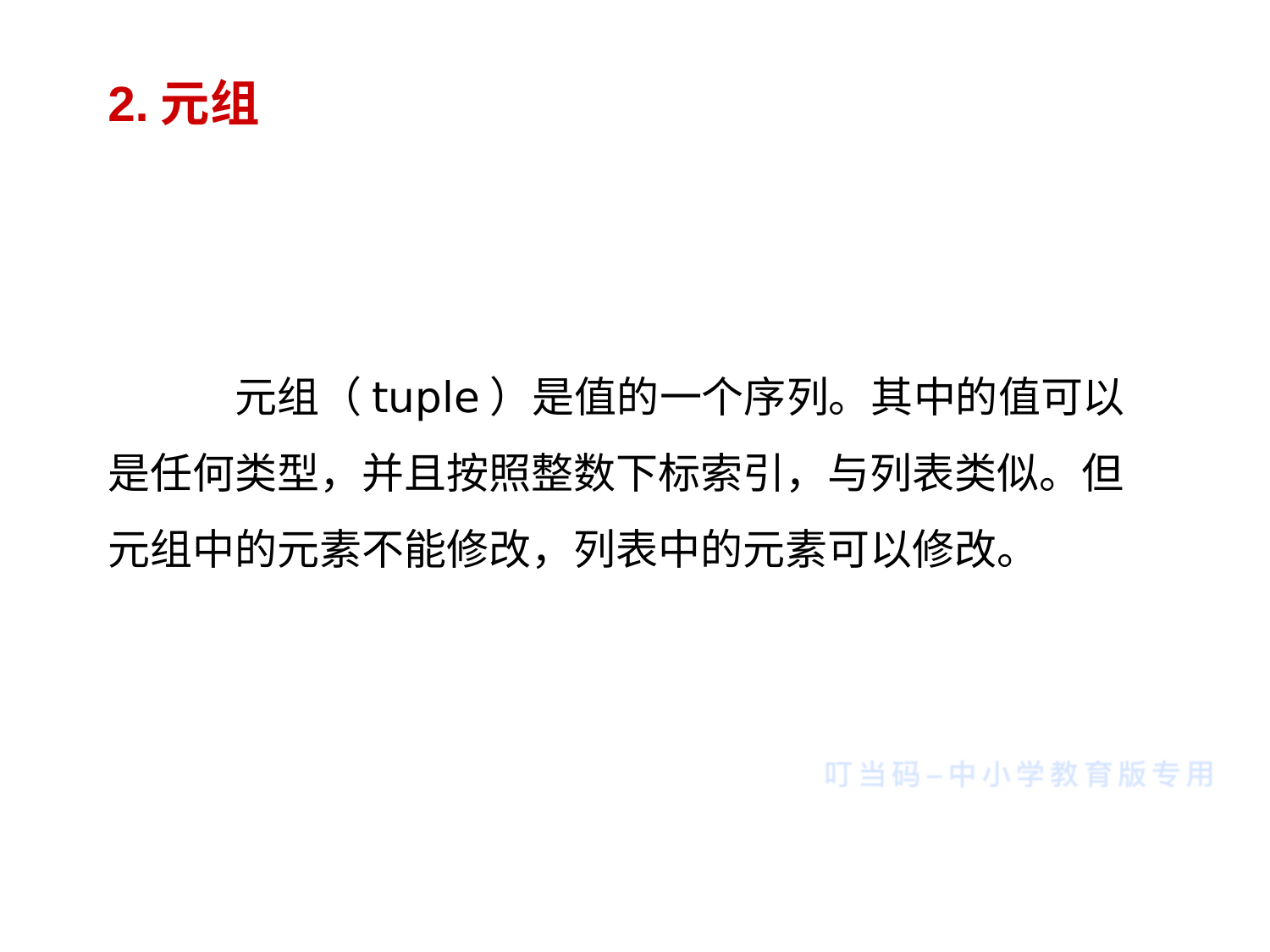

2.元组
	元组（tuple）是值的一个序列。其中的值可以是任何类型，并且按照整数下标索引，与列表类似。但元组中的元素不能修改，列表中的元素可以修改。